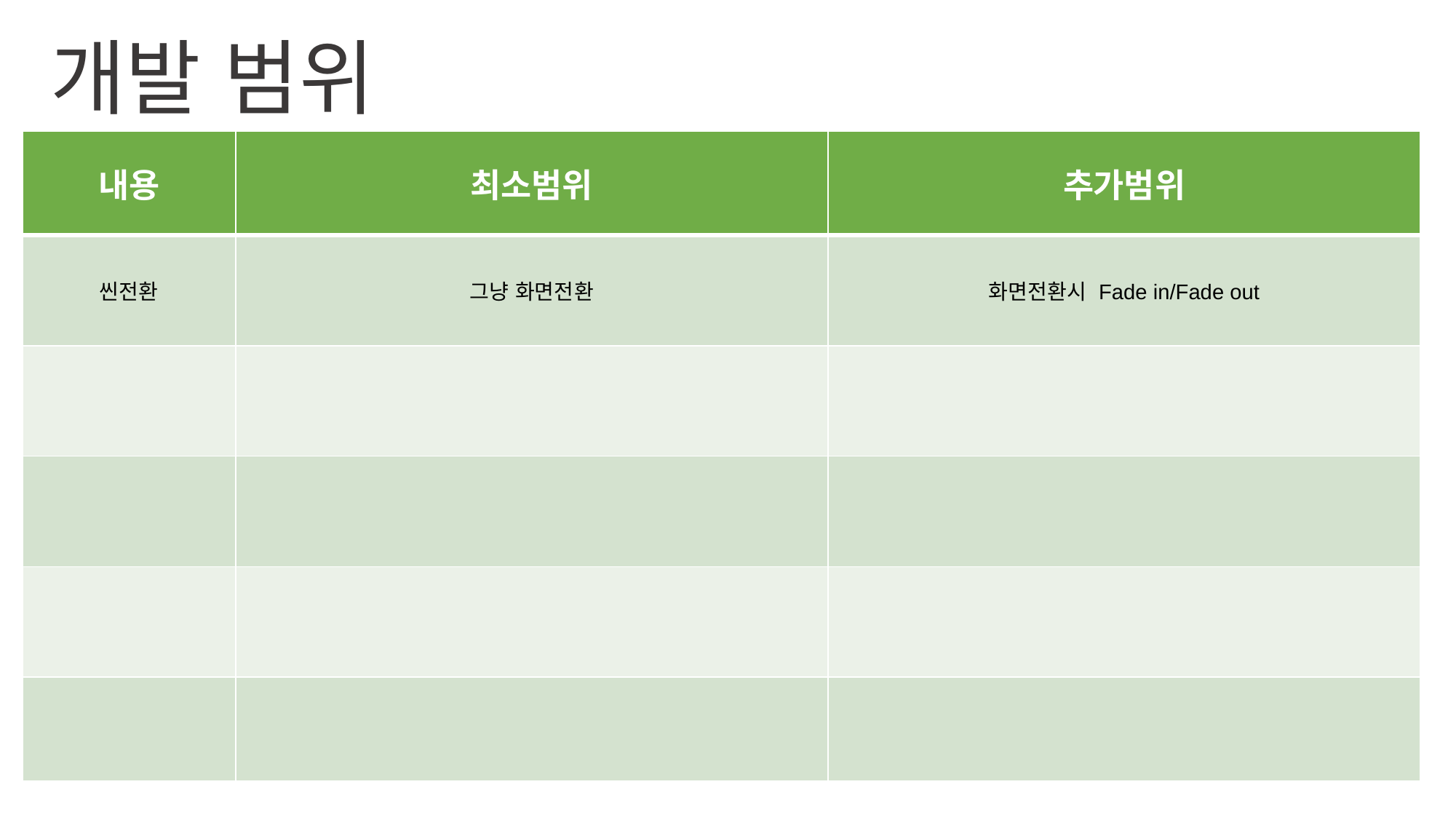

개발 범위
| 내용 | 최소범위 | 추가범위 |
| --- | --- | --- |
| 씬전환 | 그냥 화면전환 | 화면전환시 Fade in/Fade out |
|  |  |  |
|  |  |  |
|  |  |  |
|  |  |  |